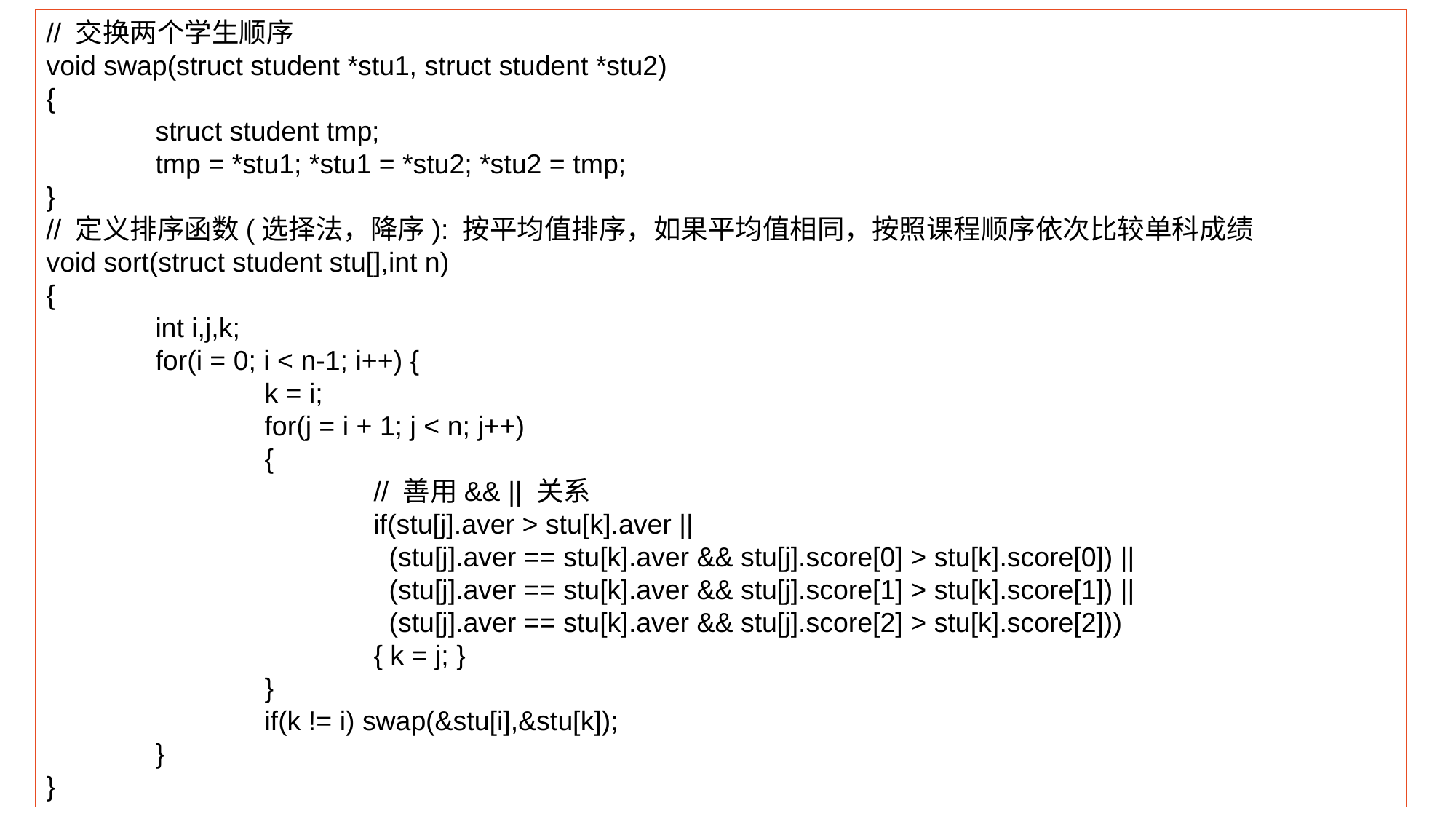

// 交换两个学生顺序
void swap(struct student *stu1, struct student *stu2)
{
	struct student tmp;
	tmp = *stu1; *stu1 = *stu2; *stu2 = tmp;
}
// 定义排序函数(选择法，降序): 按平均值排序，如果平均值相同，按照课程顺序依次比较单科成绩
void sort(struct student stu[],int n)
{
	int i,j,k;
	for(i = 0; i < n-1; i++) {
		k = i;
		for(j = i + 1; j < n; j++)
		{
			// 善用&& || 关系
			if(stu[j].aver > stu[k].aver ||
			  (stu[j].aver == stu[k].aver && stu[j].score[0] > stu[k].score[0]) ||
			  (stu[j].aver == stu[k].aver && stu[j].score[1] > stu[k].score[1]) ||
			  (stu[j].aver == stu[k].aver && stu[j].score[2] > stu[k].score[2]))
			{ k = j; }
		}
		if(k != i) swap(&stu[i],&stu[k]);
	}
}